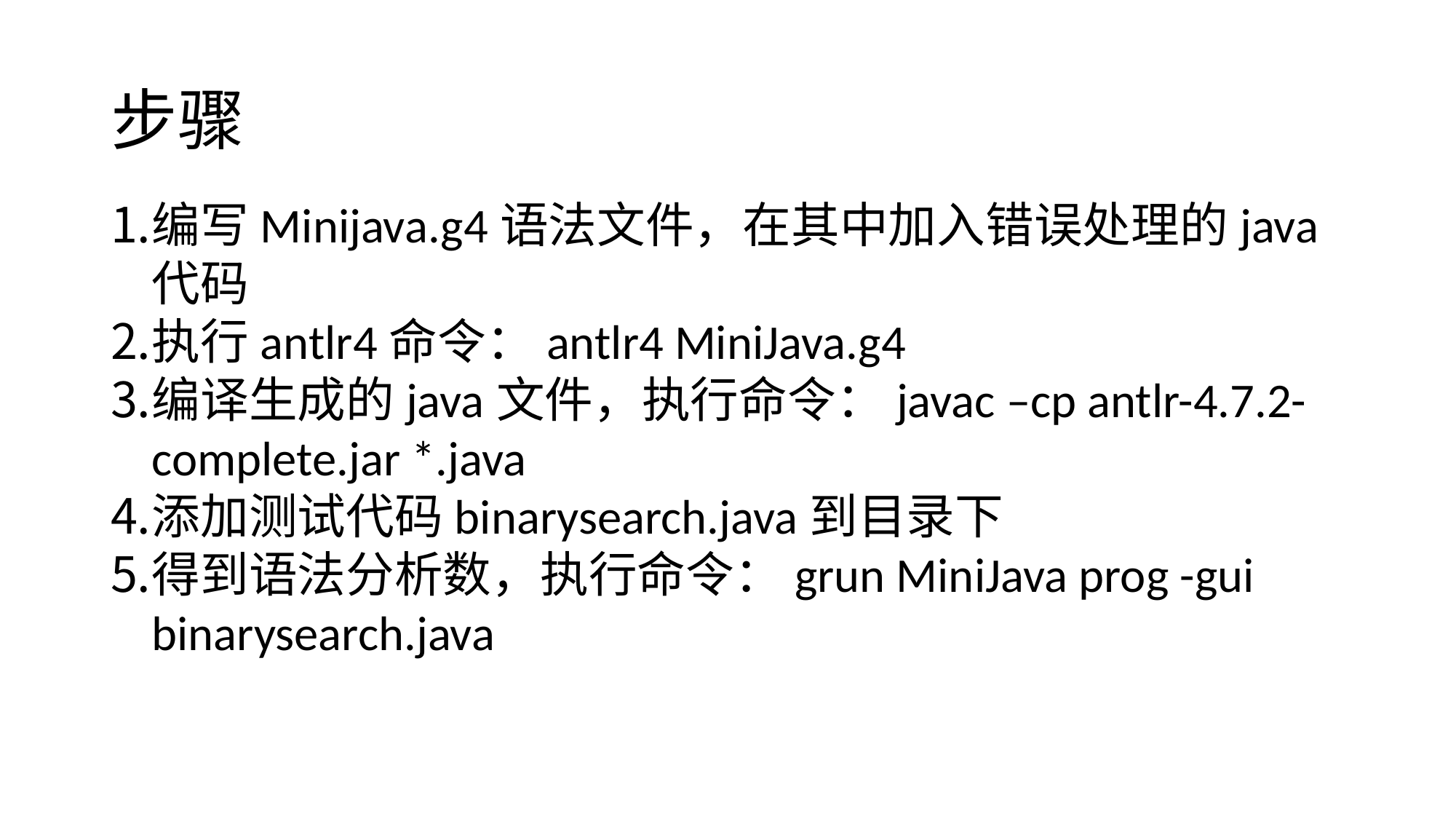

# 步骤
编写Minijava.g4语法文件，在其中加入错误处理的java代码
执行antlr4命令：antlr4 MiniJava.g4
编译生成的java文件，执行命令：javac –cp antlr-4.7.2-complete.jar *.java
添加测试代码binarysearch.java到目录下
得到语法分析数，执行命令：grun MiniJava prog -gui binarysearch.java